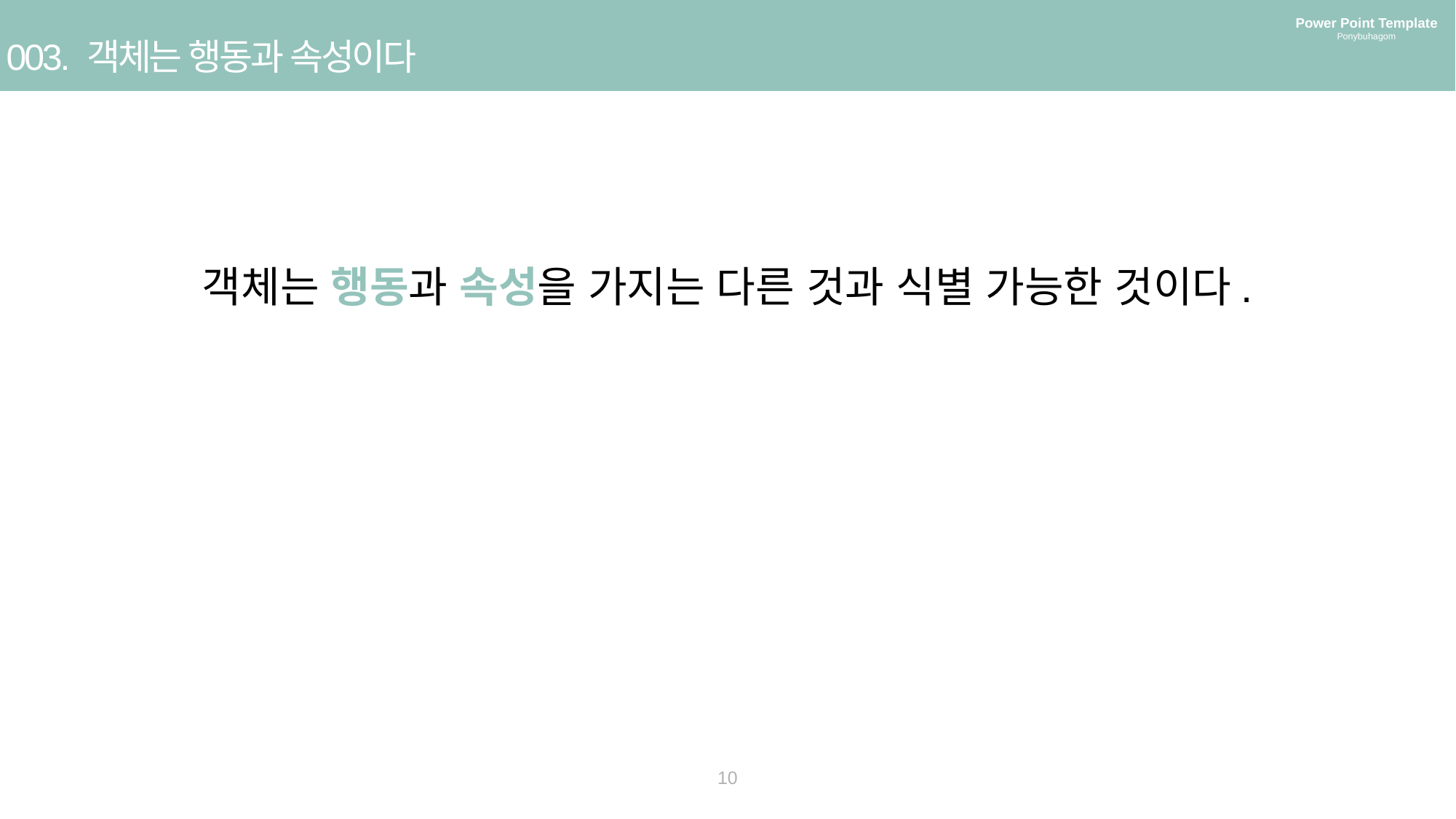

Power Point Template
Ponybuhagom
003. 객체는 행동과 속성이다
객체는 행동과 속성을 가지는 다른 것과 식별 가능한 것이다.
10